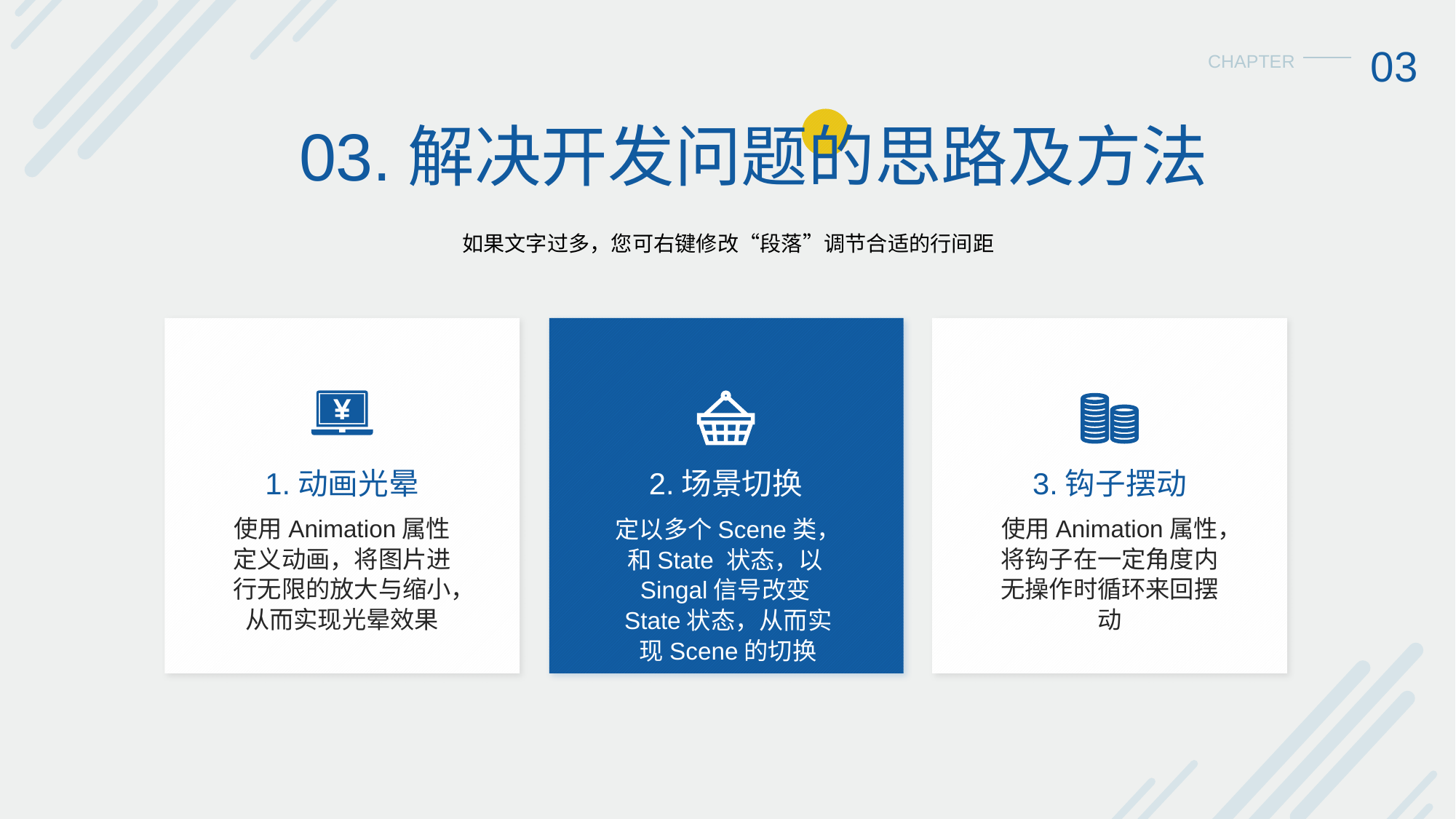

03
CHAPTER

03.解决开发问题的思路及方法
如果文字过多，您可右键修改“段落”调节合适的行间距

1.动画光晕
2.场景切换
3.钩子摆动
使用Animation属性定义动画，将图片进行无限的放大与缩小，从而实现光晕效果
使用Animation属性，将钩子在一定角度内无操作时循环来回摆动
定以多个Scene类，和State 状态，以Singal信号改变State状态，从而实现Scene的切换